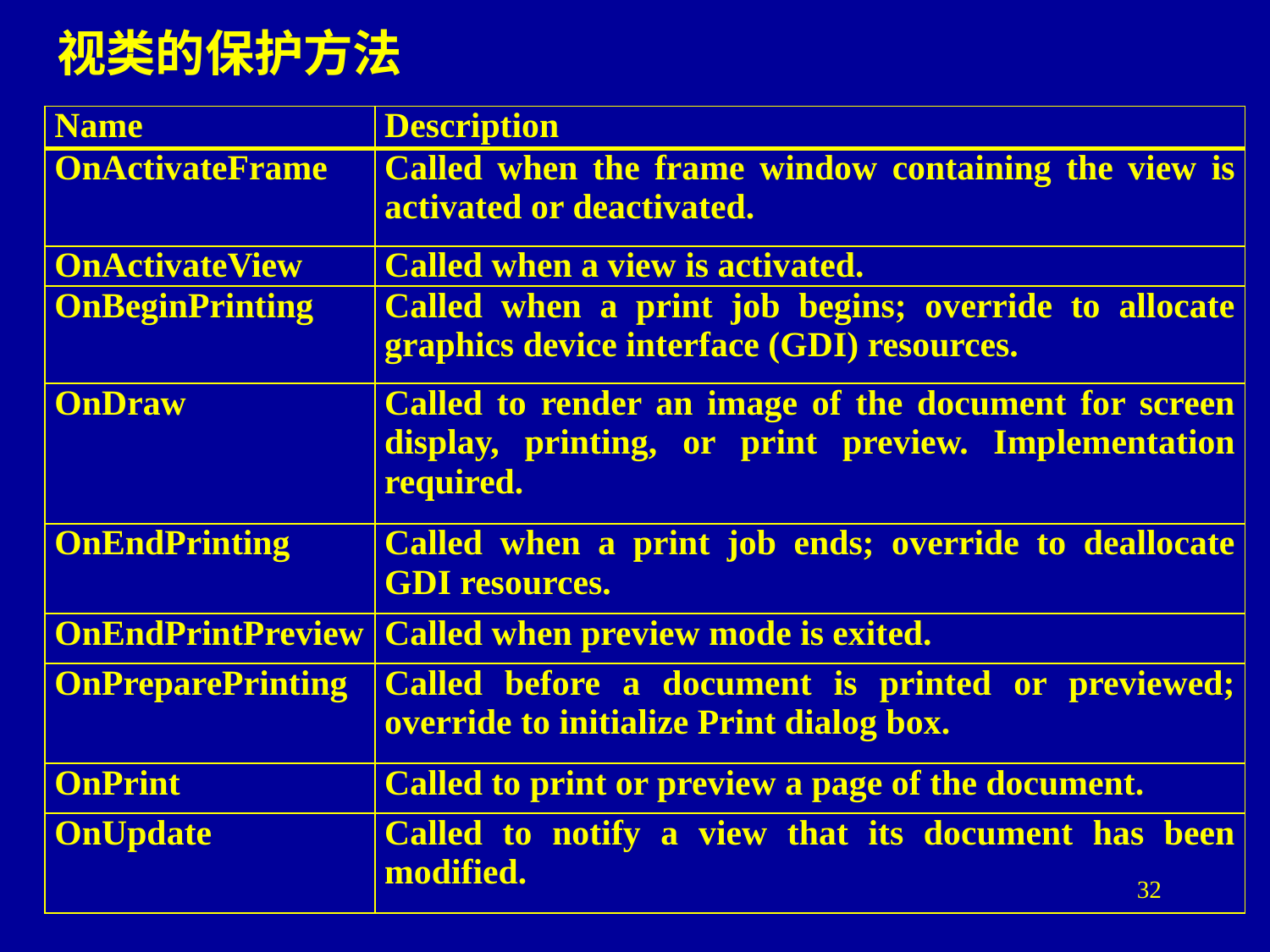

# 视类的保护方法
| Name | Description |
| --- | --- |
| OnActivateFrame | Called when the frame window containing the view is activated or deactivated. |
| OnActivateView | Called when a view is activated. |
| OnBeginPrinting | Called when a print job begins; override to allocate graphics device interface (GDI) resources. |
| OnDraw | Called to render an image of the document for screen display, printing, or print preview. Implementation required. |
| OnEndPrinting | Called when a print job ends; override to deallocate GDI resources. |
| OnEndPrintPreview | Called when preview mode is exited. |
| OnPreparePrinting | Called before a document is printed or previewed; override to initialize Print dialog box. |
| OnPrint | Called to print or preview a page of the document. |
| OnUpdate | Called to notify a view that its document has been modified. |
32